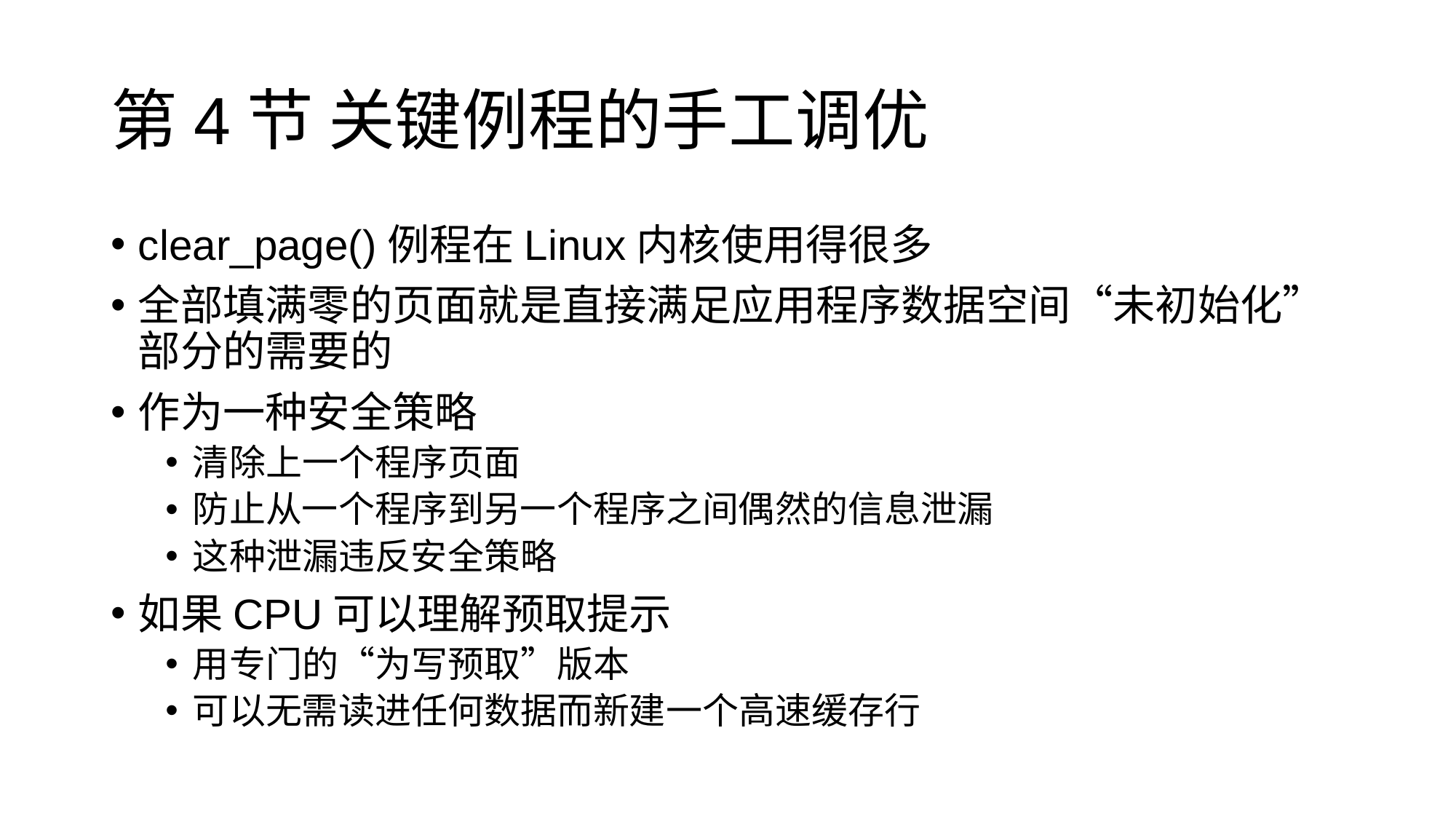

# 第4节 关键例程的手工调优
clear_page()例程在Linux内核使用得很多
全部填满零的页面就是直接满足应用程序数据空间“未初始化”部分的需要的
作为一种安全策略
清除上一个程序页面
防止从一个程序到另一个程序之间偶然的信息泄漏
这种泄漏违反安全策略
如果CPU可以理解预取提示
用专门的“为写预取”版本
可以无需读进任何数据而新建一个高速缓存行